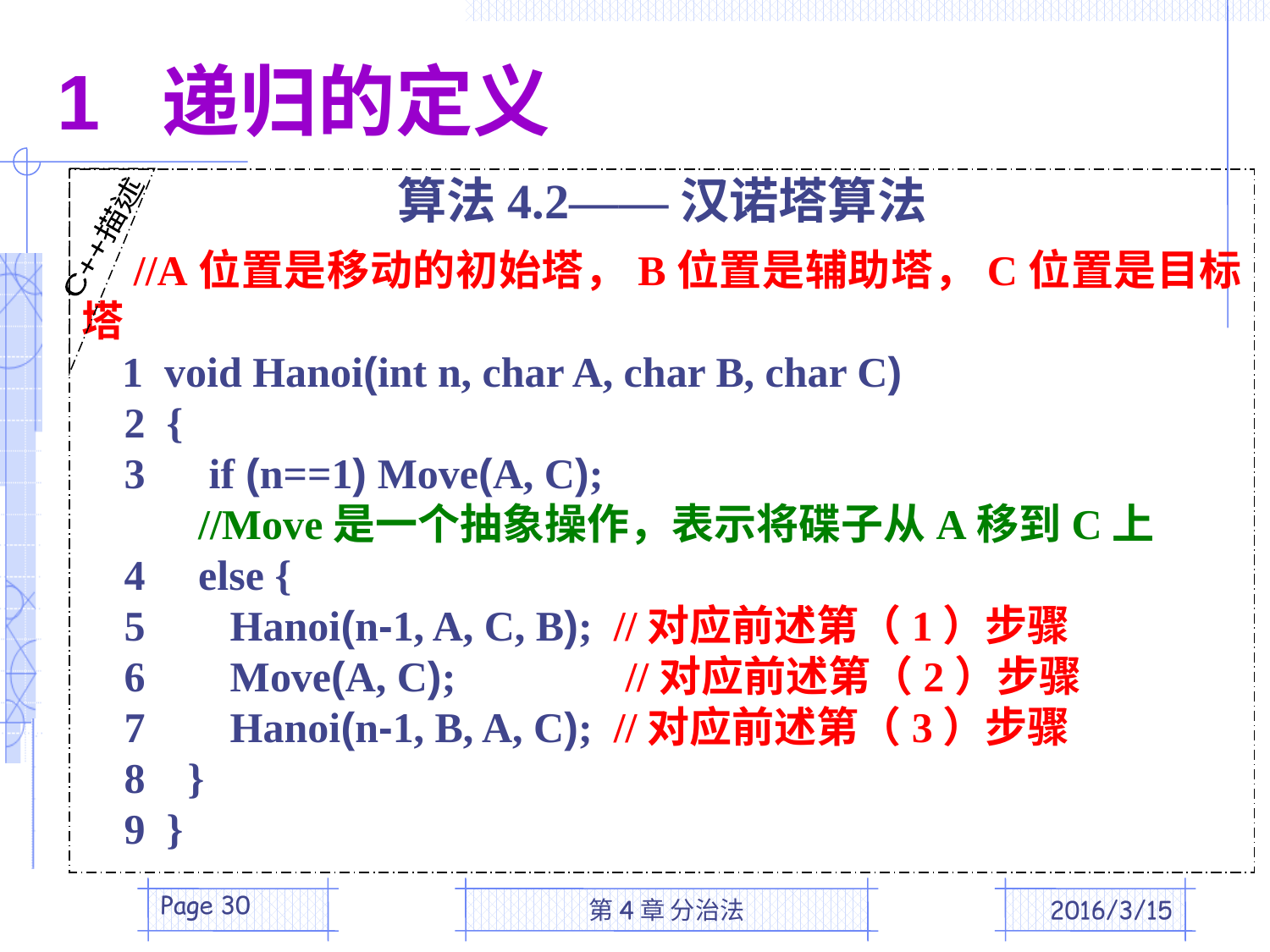

1  递归的定义

C++描述
算法4.2——汉诺塔算法
      //A位置是移动的初始塔，B位置是辅助塔，C位置是目标塔
     1  void Hanoi(int n, char A, char B, char C)
    2  {
    3      if (n==1) Move(A, C);
           //Move是一个抽象操作，表示将碟子从A移到C上
    4     else {
    5        Hanoi(n-1, A, C, B);  //对应前述第（1）步骤
    6        Move(A, C);                //对应前述第（2）步骤
    7        Hanoi(n-1, B, A, C);  //对应前述第（3）步骤
    8    }
    9  }
Page 30
第4章 分治法
2016/3/15